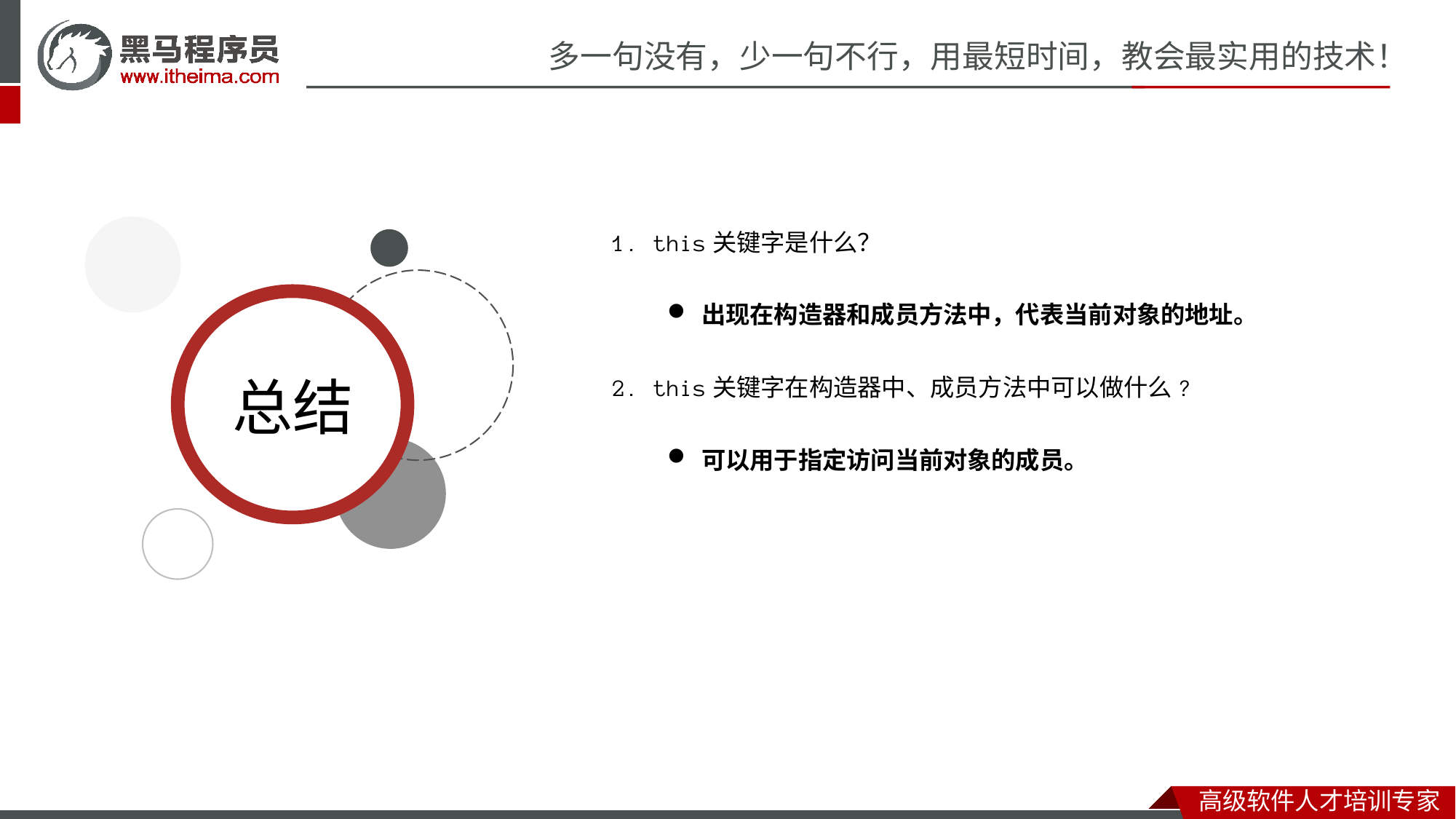

this关键字是什么？
出现在构造器和成员方法中，代表当前对象的地址。
this关键字在构造器中、成员方法中可以做什么?
可以用于指定访问当前对象的成员。